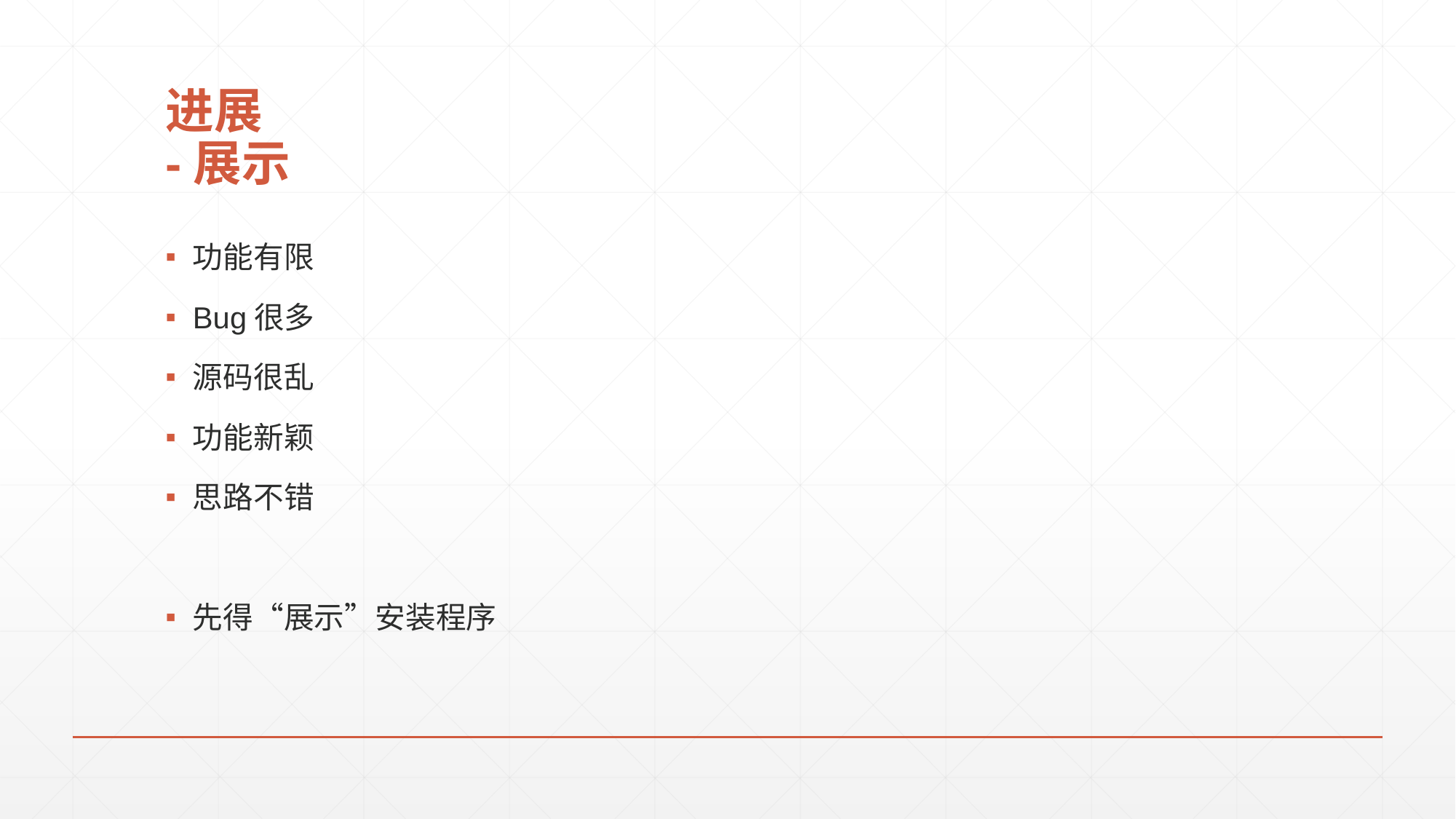

# 进展 -展示
功能有限
Bug很多
源码很乱
功能新颖
思路不错

先得“展示”安装程序